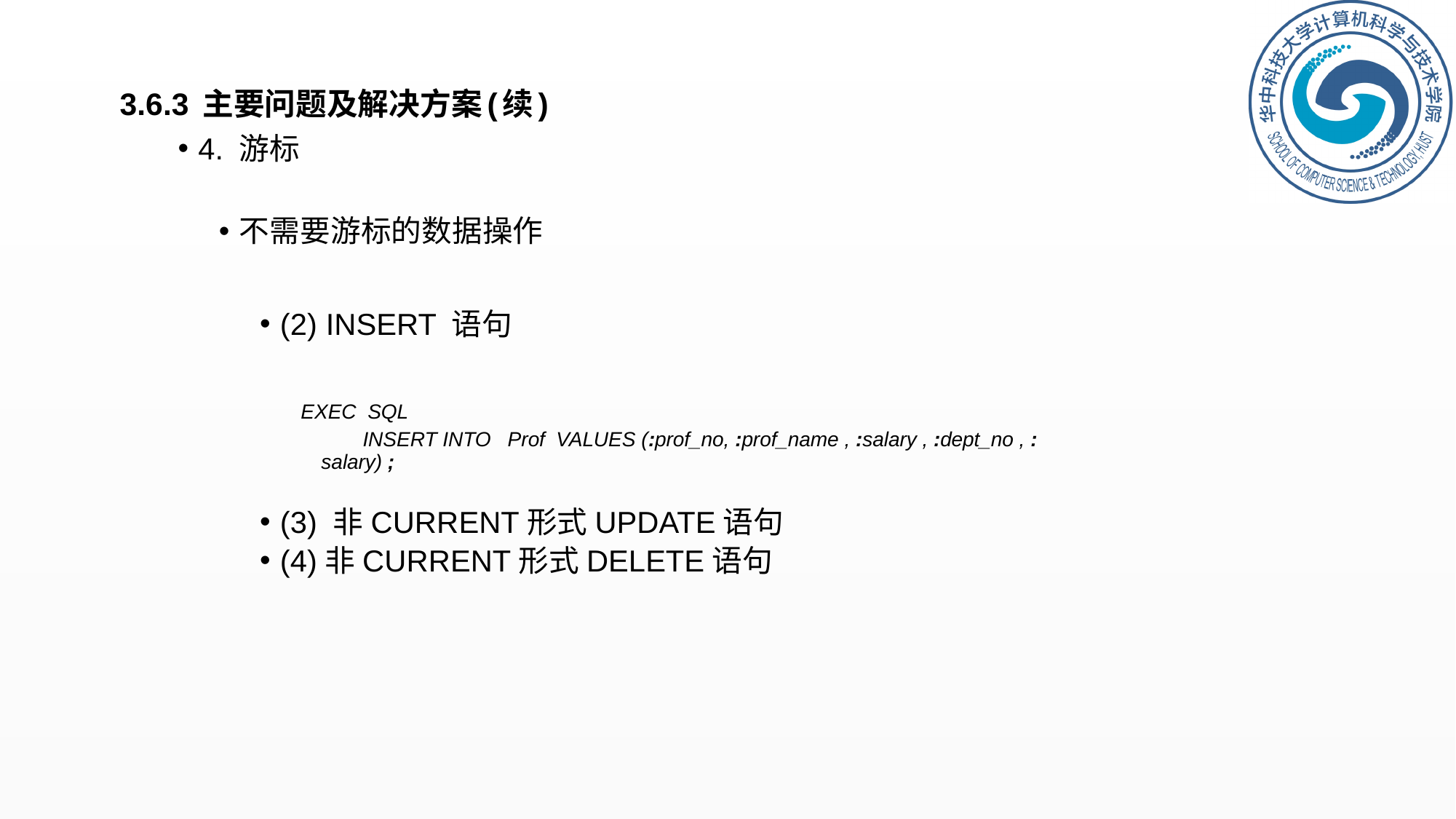

# 3.6.3 主要问题及解决方案(续)
4. 游标

不需要游标的数据操作

(2) INSERT 语句

EXEC  SQL
           INSERT INTO   Prof  VALUES (:prof_no, :prof_name , :salary , :dept_no , : salary) ;

(3) 非CURRENT形式UPDATE语句
(4)非CURRENT形式DELETE语句